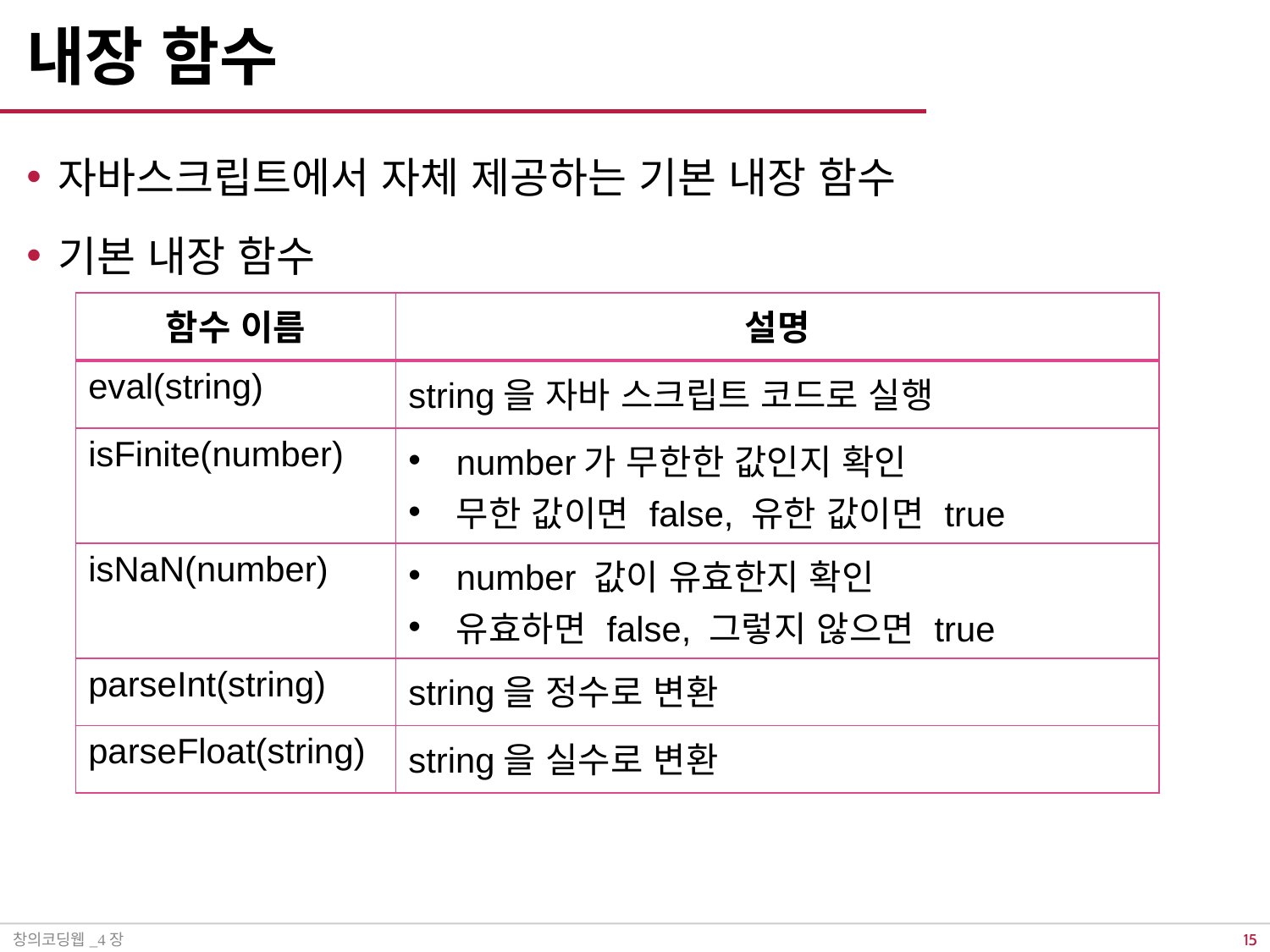

# 내장 함수
자바스크립트에서 자체 제공하는 기본 내장 함수
기본 내장 함수

| 함수 이름 | 설명 |
| --- | --- |
| eval(string) | string을 자바 스크립트 코드로 실행 |
| isFinite(number) | number가 무한한 값인지 확인 무한 값이면 false, 유한 값이면 true |
| isNaN(number) | number 값이 유효한지 확인 유효하면 false, 그렇지 않으면 true |
| parseInt(string) | string을 정수로 변환 |
| parseFloat(string) | string을 실수로 변환 |
창의코딩웹_4장
15